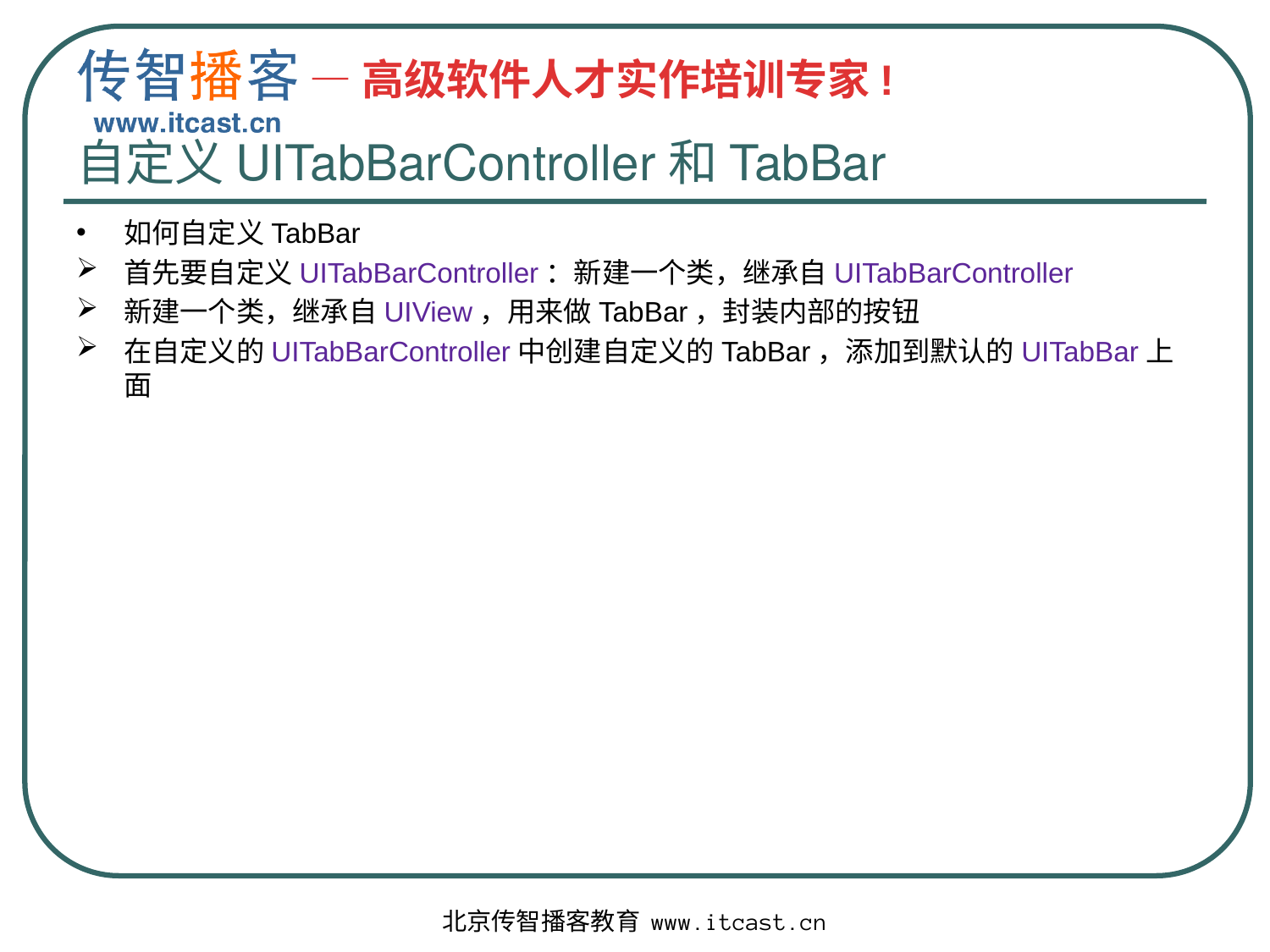

# 自定义UITabBarController和TabBar
如何自定义TabBar
首先要自定义UITabBarController：新建一个类，继承自UITabBarController
新建一个类，继承自UIView，用来做TabBar，封装内部的按钮
在自定义的UITabBarController中创建自定义的TabBar，添加到默认的UITabBar上面